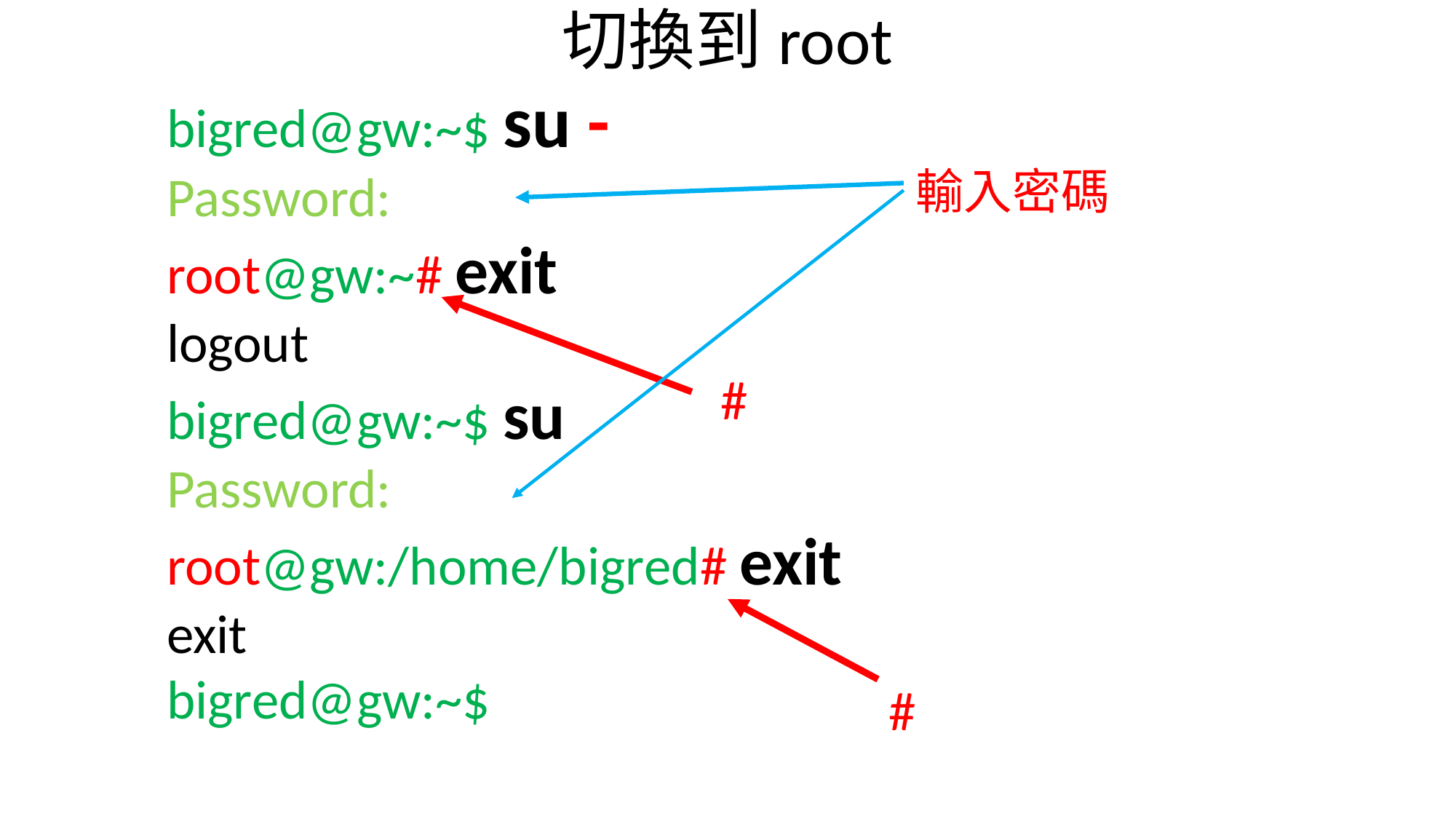

# 切換到root
bigred@gw:~$ su -
Password:
root@gw:~# exit
logout
bigred@gw:~$ su
Password:
root@gw:/home/bigred# exit
exit
bigred@gw:~$
輸入密碼
#
#